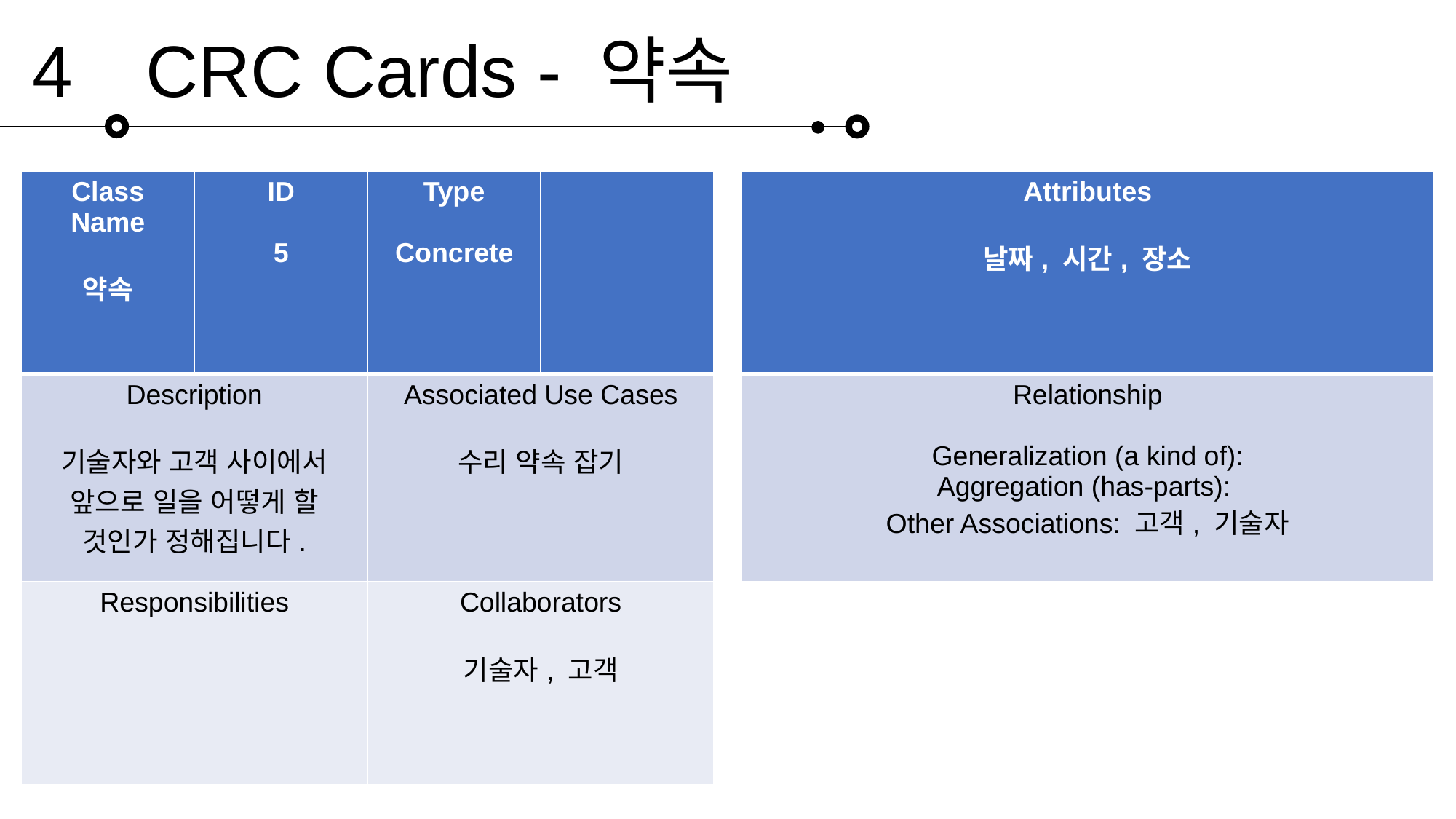

4
CRC Cards - 약속
| Class Name 약속 | ID 5 | Type Concrete |  |
| --- | --- | --- | --- |
| Description 기술자와 고객 사이에서 앞으로 일을 어떻게 할 것인가 정해집니다. |  | Associated Use Cases 수리 약속 잡기 |  |
| Responsibilities |  | Collaborators 기술자, 고객 |  |
| Attributes 날짜, 시간, 장소 |
| --- |
| Relationship Generalization (a kind of): Aggregation (has-parts): Other Associations: 고객, 기술자 |